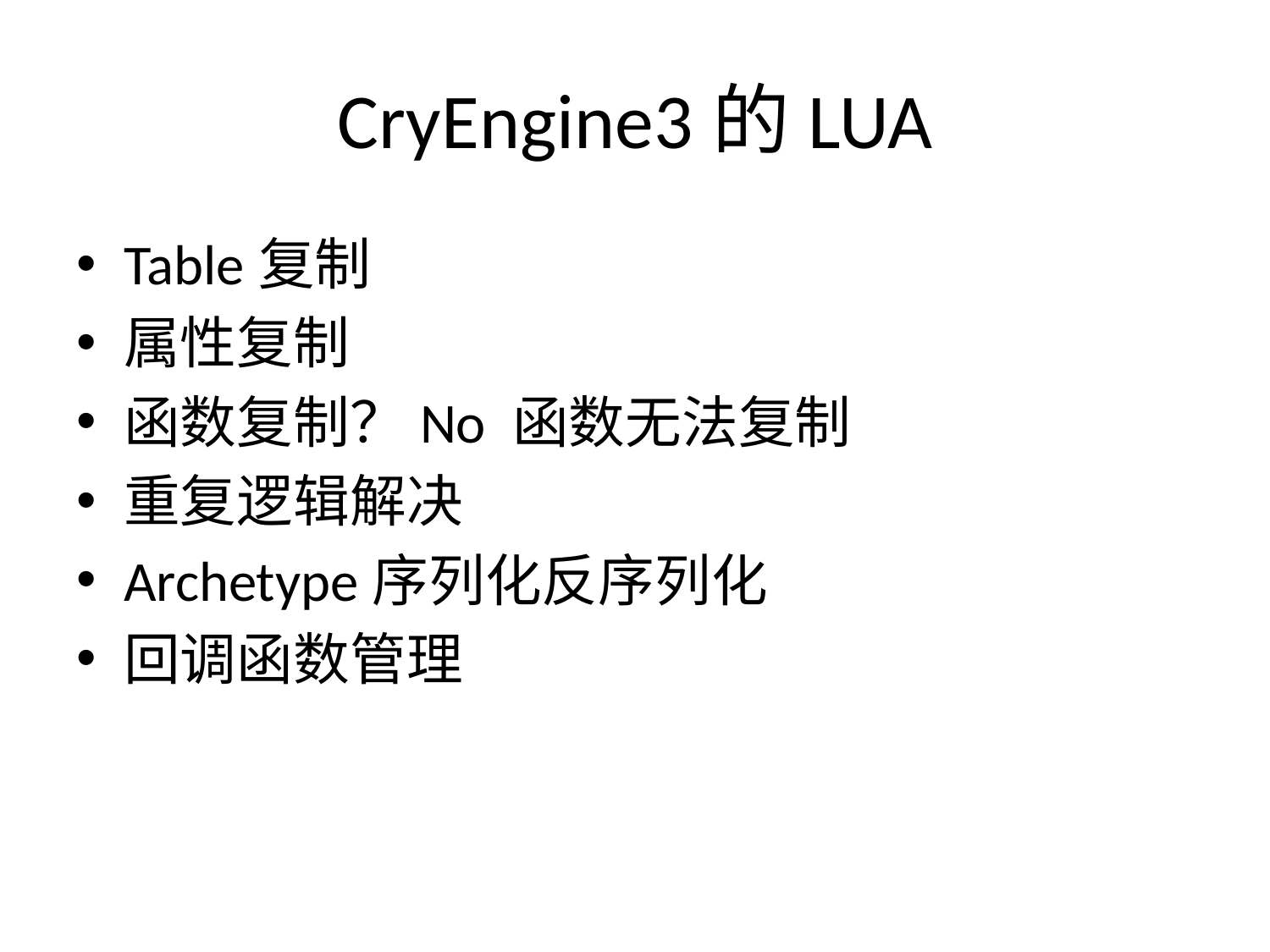

# CryEngine3的LUA
Table复制
属性复制
函数复制？No 函数无法复制
重复逻辑解决
Archetype序列化反序列化
回调函数管理